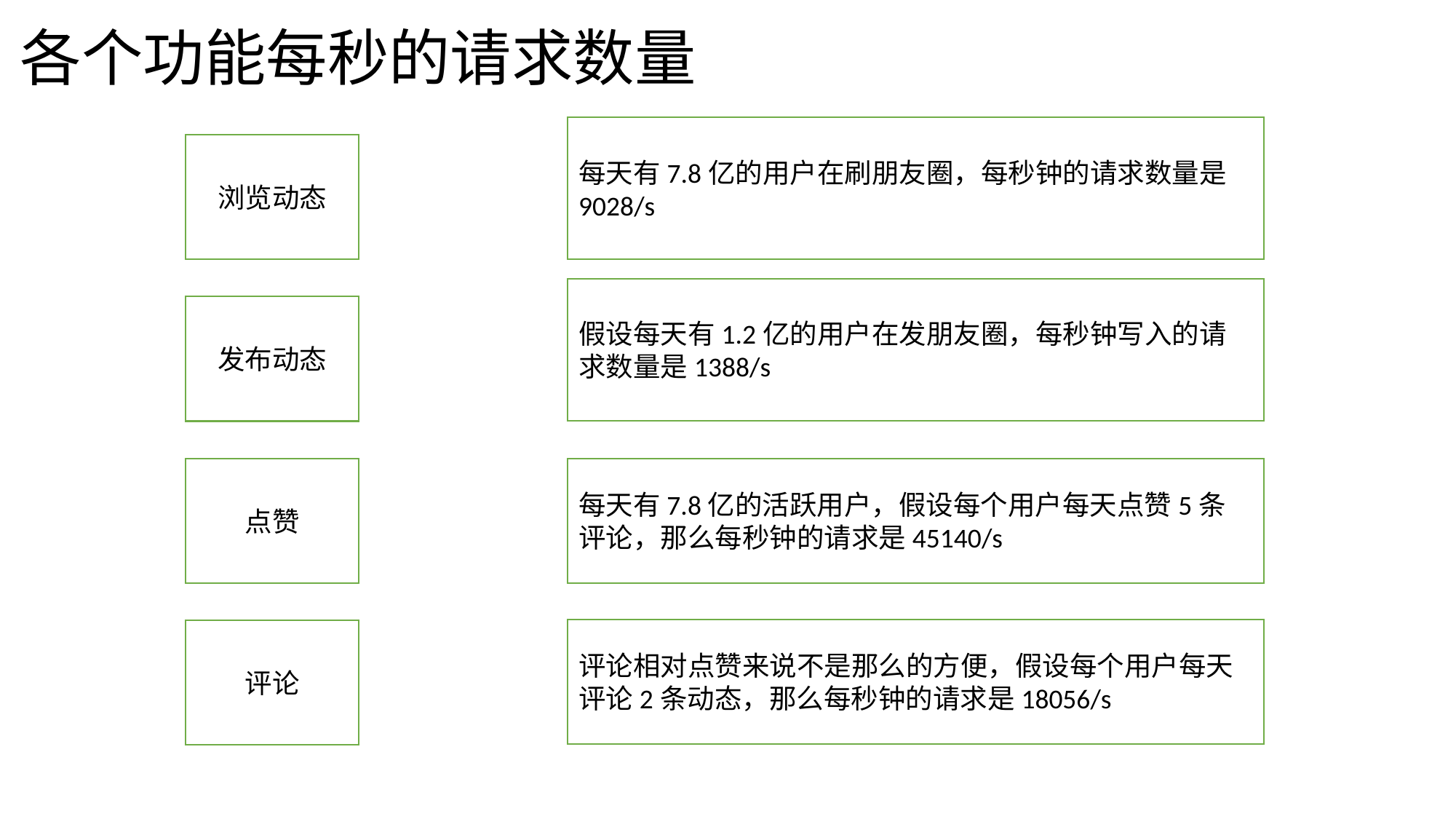

# 各个功能每秒的请求数量
每天有7.8亿的用户在刷朋友圈，每秒钟的请求数量是9028/s
浏览动态
假设每天有1.2亿的用户在发朋友圈，每秒钟写入的请求数量是1388/s
发布动态
点赞
每天有7.8亿的活跃用户，假设每个用户每天点赞5条评论，那么每秒钟的请求是45140/s
评论相对点赞来说不是那么的方便，假设每个用户每天评论2条动态，那么每秒钟的请求是18056/s
评论